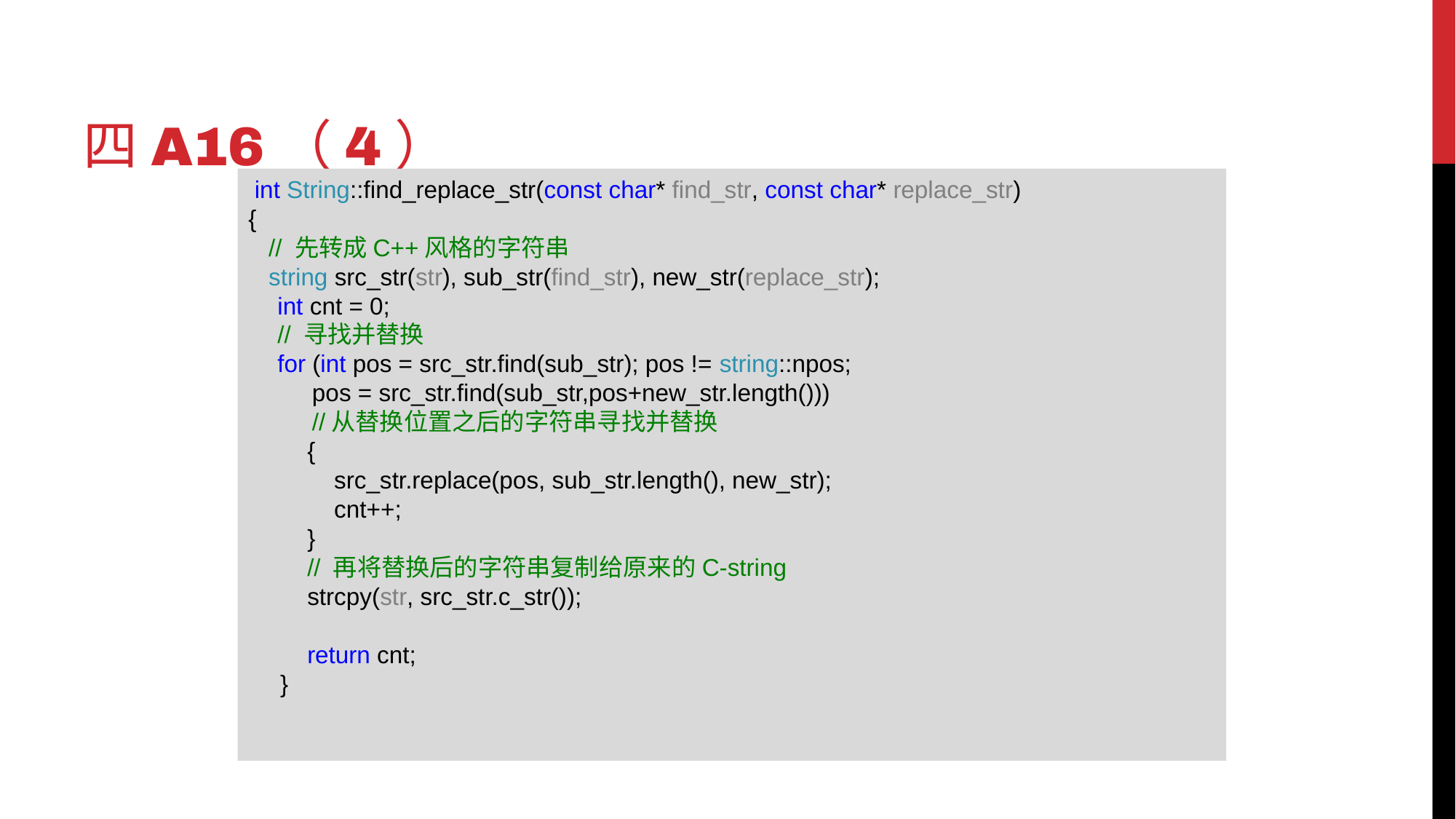

# 四a16（4）
 int String::find_replace_str(const char* find_str, const char* replace_str)
{
   // 先转成C++风格的字符串
   string src_str(str), sub_str(find_str), new_str(replace_str);
int cnt = 0;
// 寻找并替换
for (int pos = src_str.find(sub_str); pos != string::npos;
pos = src_str.find(sub_str,pos+new_str.length()))
//从替换位置之后的字符串寻找并替换
    {
        src_str.replace(pos, sub_str.length(), new_str);
        cnt++;
    }
    // 再将替换后的字符串复制给原来的C-string
    strcpy(str, src_str.c_str());

    return cnt;
}